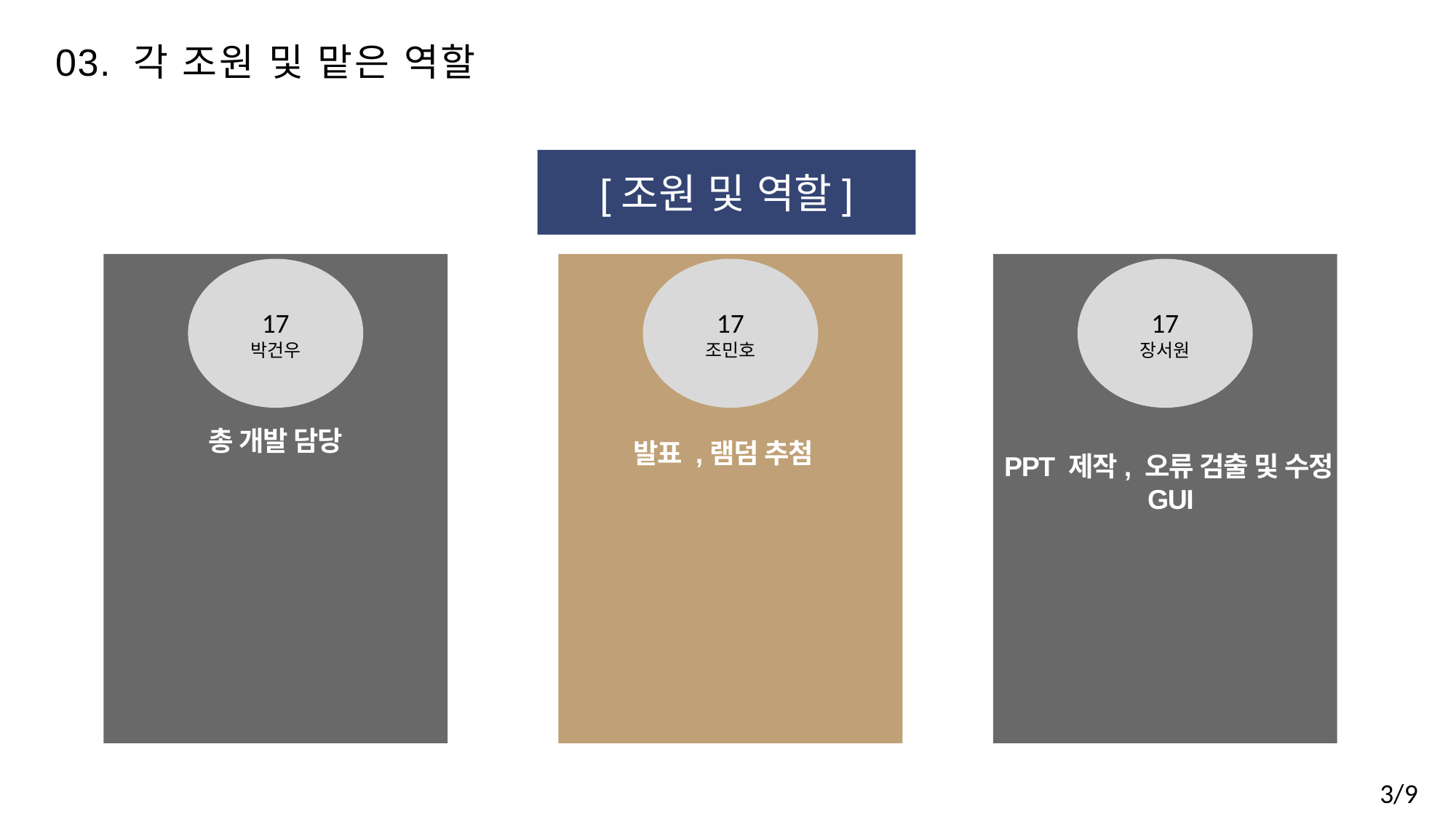

03. 각 조원 및 맡은 역할
[조원 및 역할]

17
박건우
17
조민호
17
장서원
총 개발 담당

발표 ,램덤 추첨

PPT 제작, 오류 검출 및 수정,GUI

3/9